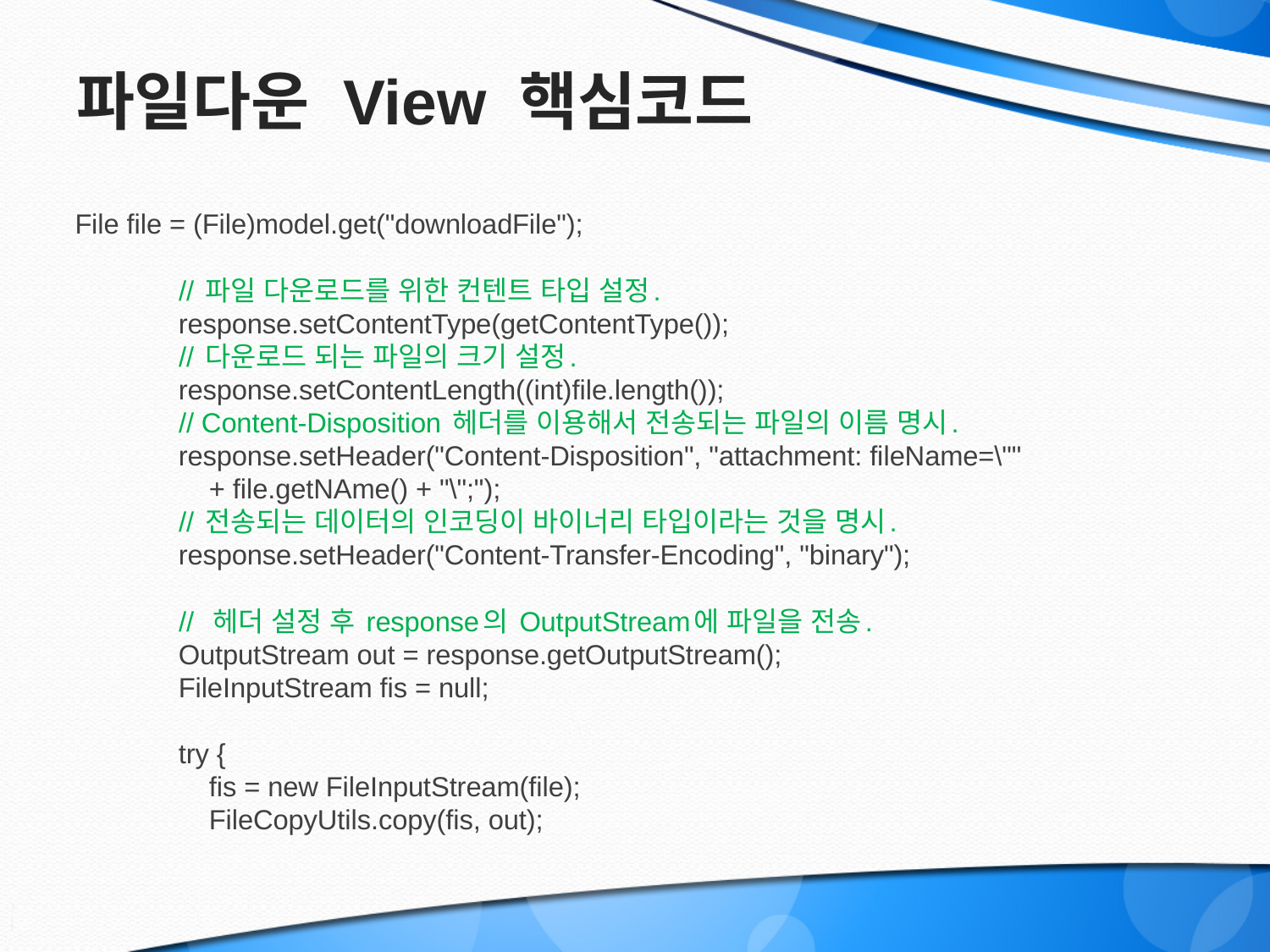

# 파일다운 View 핵심코드
File file = (File)model.get("downloadFile");
        // 파일 다운로드를 위한 컨텐트 타입 설정.
        response.setContentType(getContentType());
        // 다운로드 되는 파일의 크기 설정.
        response.setContentLength((int)file.length());
        // Content-Disposition 헤더를 이용해서 전송되는 파일의 이름 명시.
        response.setHeader("Content-Disposition", "attachment: fileName=\""
            + file.getNAme() + "\";");
        // 전송되는 데이터의 인코딩이 바이너리 타입이라는 것을 명시.
        response.setHeader("Content-Transfer-Encoding", "binary");
        //  헤더 설정 후 response의 OutputStream에 파일을 전송.
        OutputStream out = response.getOutputStream();
        FileInputStream fis = null;
        try {
            fis = new FileInputStream(file);
            FileCopyUtils.copy(fis, out);